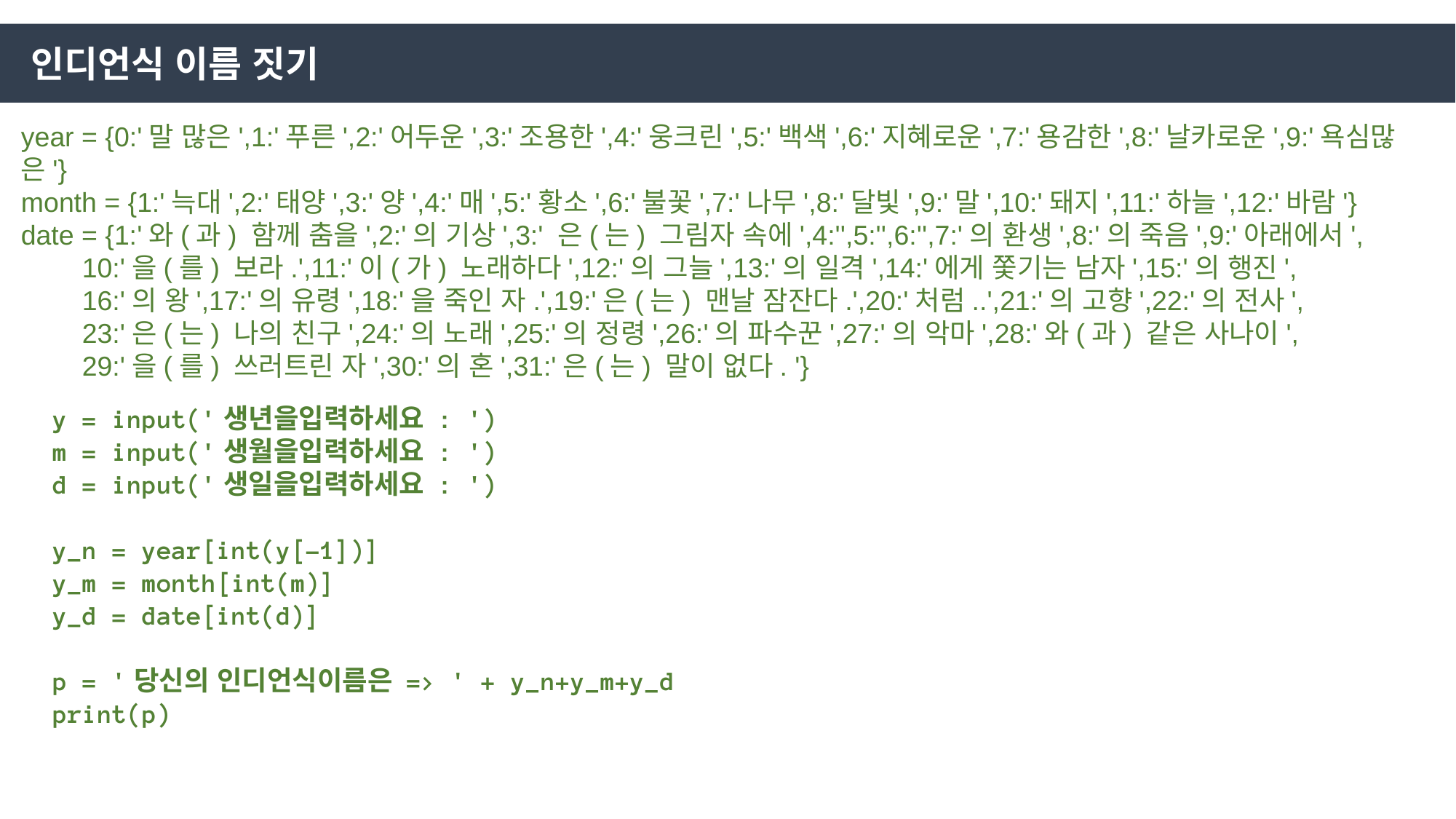

인디언식 이름 짓기

year = {0:'말 많은',1:'푸른',2:'어두운',3:'조용한',4:'웅크린',5:'백색',6:'지혜로운',7:'용감한',8:'날카로운',9:'욕심많은'}
month = {1:'늑대',2:'태양',3:'양',4:'매',5:'황소',6:'불꽃',7:'나무',8:'달빛',9:'말',10:'돼지',11:'하늘',12:'바람'}
date = {1:'와(과) 함께 춤을',2:'의 기상',3:' 은(는) 그림자 속에',4:'',5:'',6:'',7:'의 환생',8:'의 죽음',9:'아래에서',
        10:'을(를) 보라.',11:'이(가) 노래하다',12:'의 그늘',13:'의 일격',14:'에게 쫓기는 남자',15:'의 행진',
        16:'의 왕',17:'의 유령',18:'을 죽인 자.',19:'은(는) 맨날 잠잔다.',20:'처럼..',21:'의 고향',22:'의 전사',
        23:'은(는) 나의 친구',24:'의 노래',25:'의 정령',26:'의 파수꾼',27:'의 악마',28:'와(과) 같은 사나이',
        29:'을(를) 쓰러트린 자',30:'의 혼',31:'은(는) 말이 없다. '}
y = input('생년을입력하세요 : ')
m = input('생월을입력하세요 : ')
d = input('생일을입력하세요 : ')

y_n = year[int(y[-1])]
y_m = month[int(m)]
y_d = date[int(d)]

p = '당신의 인디언식이름은 => ' + y_n+y_m+y_d
print(p)